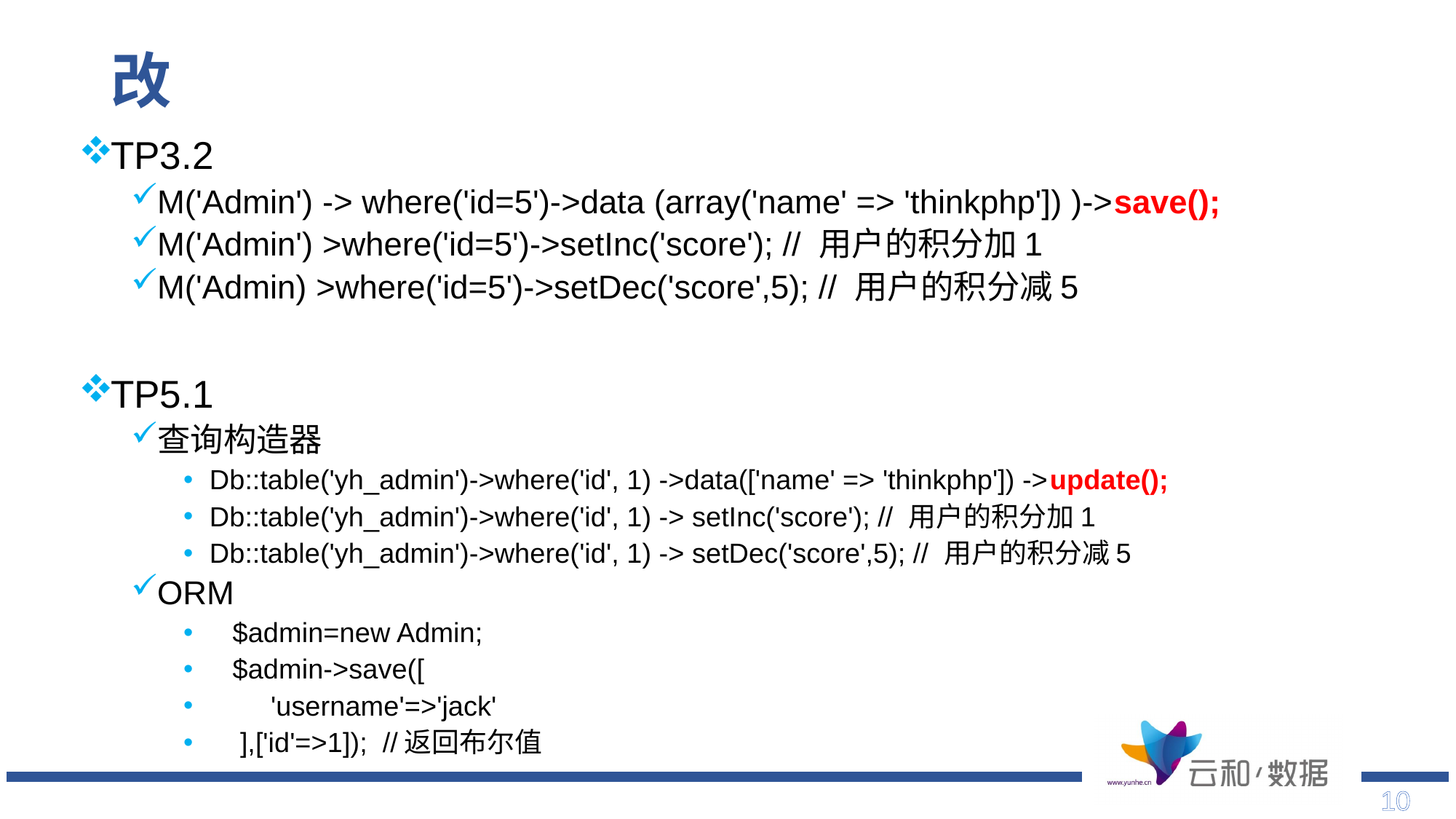

# 改
TP3.2
M('Admin') -> where('id=5')->data (array('name' => 'thinkphp']) )->save();
M('Admin') >where('id=5')->setInc('score'); // 用户的积分加1
M('Admin) >where('id=5')->setDec('score',5); // 用户的积分减5

TP5.1
查询构造器
Db::table('yh_admin')->where('id', 1) ->data(['name' => 'thinkphp']) ->update();
Db::table('yh_admin')->where('id', 1) -> setInc('score'); // 用户的积分加1
Db::table('yh_admin')->where('id', 1) -> setDec('score',5); // 用户的积分减5
ORM
   $admin=new Admin;
   $admin->save([
        'username'=>'jack'
    ],['id'=>1]);  //返回布尔值